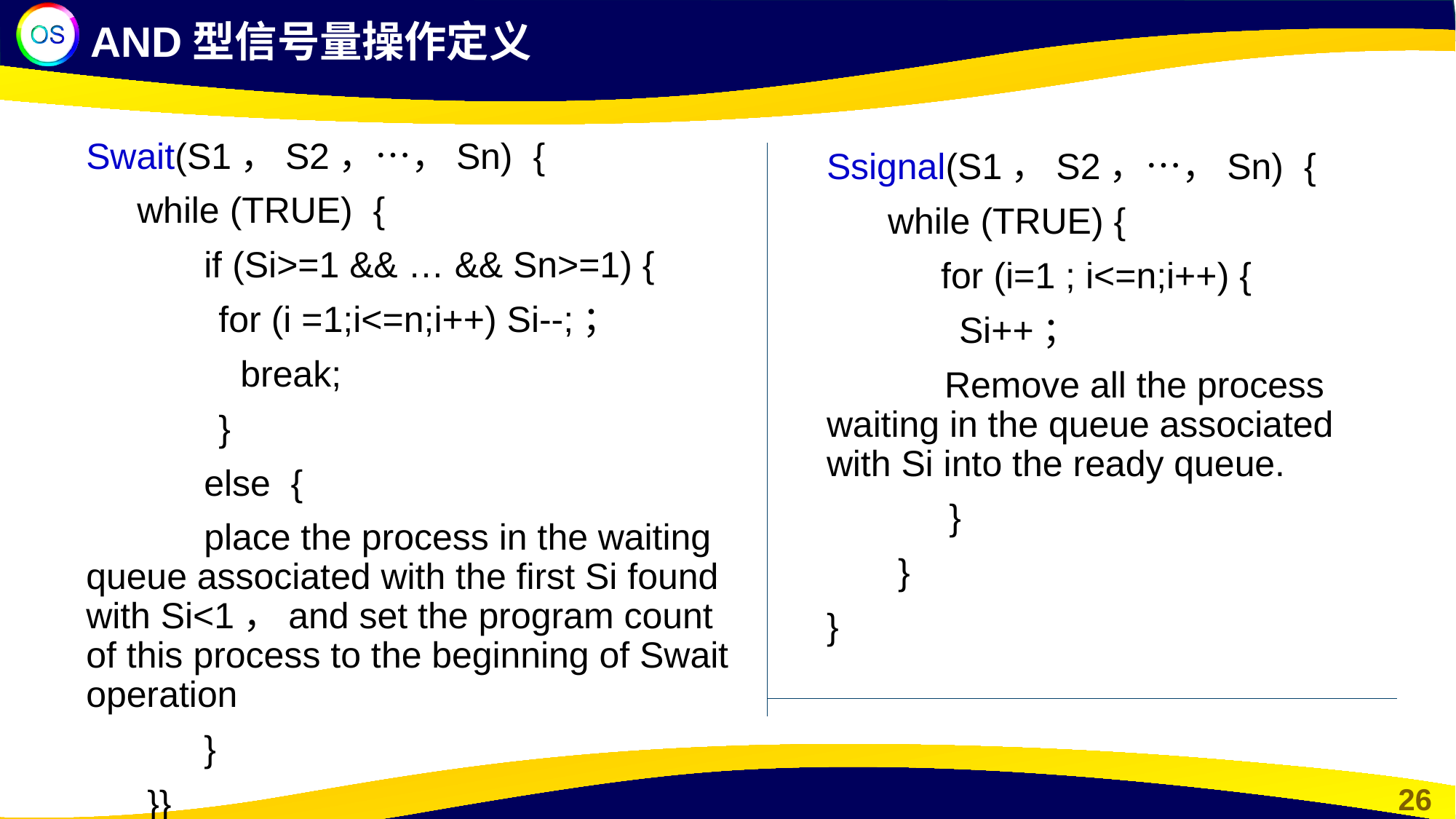

AND型信号量操作定义
Swait(S1，S2，…，Sn)  {
     while (TRUE)  {
　　　if (Si>=1 && … && Sn>=1) {
             for (i =1;i<=n;i++) Si--;；
　　　　break;
             }
　　　else  {
　　　place the process in the waiting queue associated with the first Si found with Si<1，and set the program count of this process to the beginning of Swait operation
　　　}
      }}

Ssignal(S1，S2，…，Sn)  {
      while (TRUE) {
　　    for (i=1 ; i<=n;i++) {
             Si++；
　　　Remove all the process waiting in the queue associated with Si into the ready queue.
　　     }
       }
}